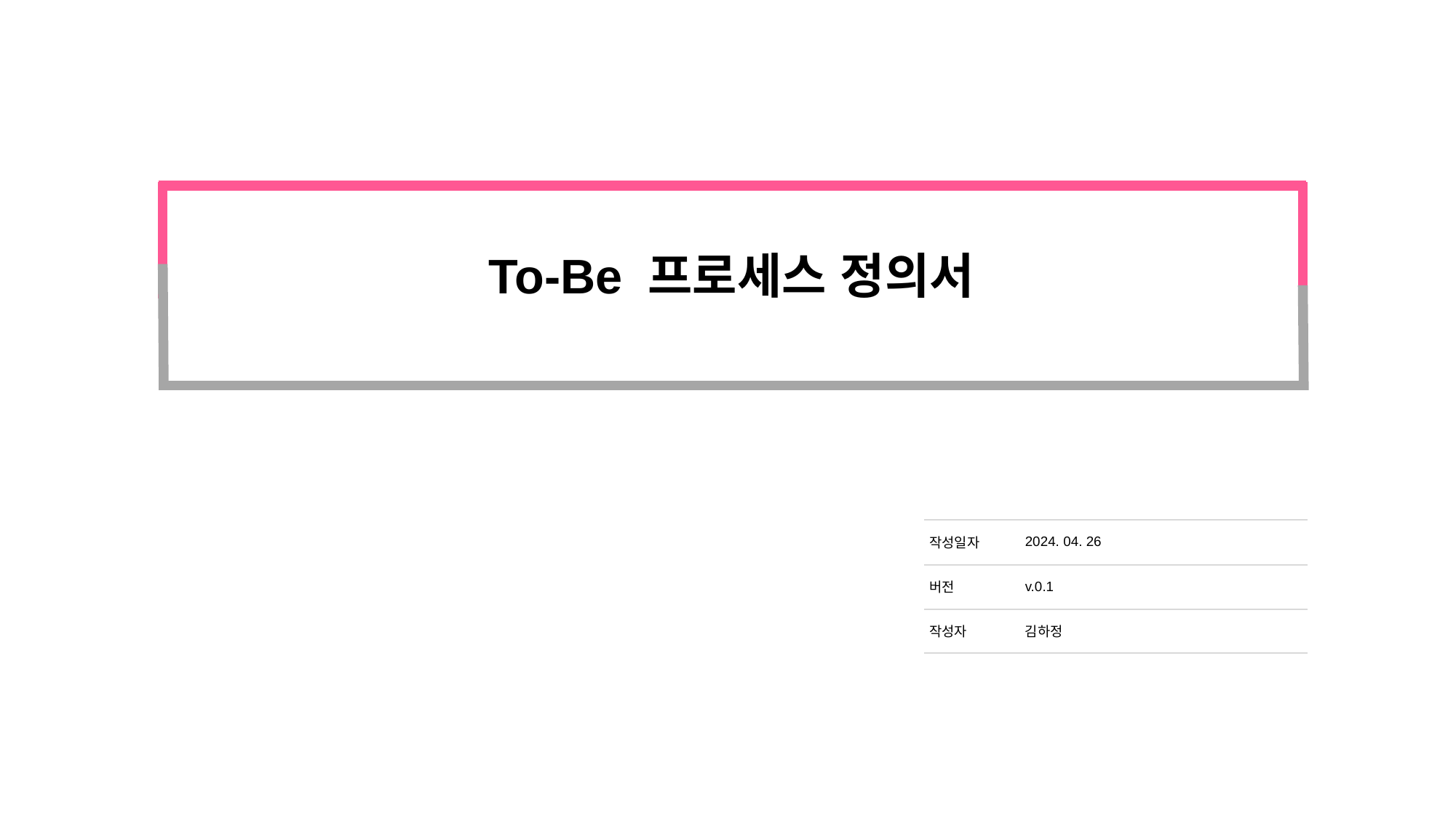

To-Be 프로세스 정의서
| 작성일자 | 2024. 04. 26 |
| --- | --- |
| 버전 | v.0.1 |
| 작성자 | 김하정 |